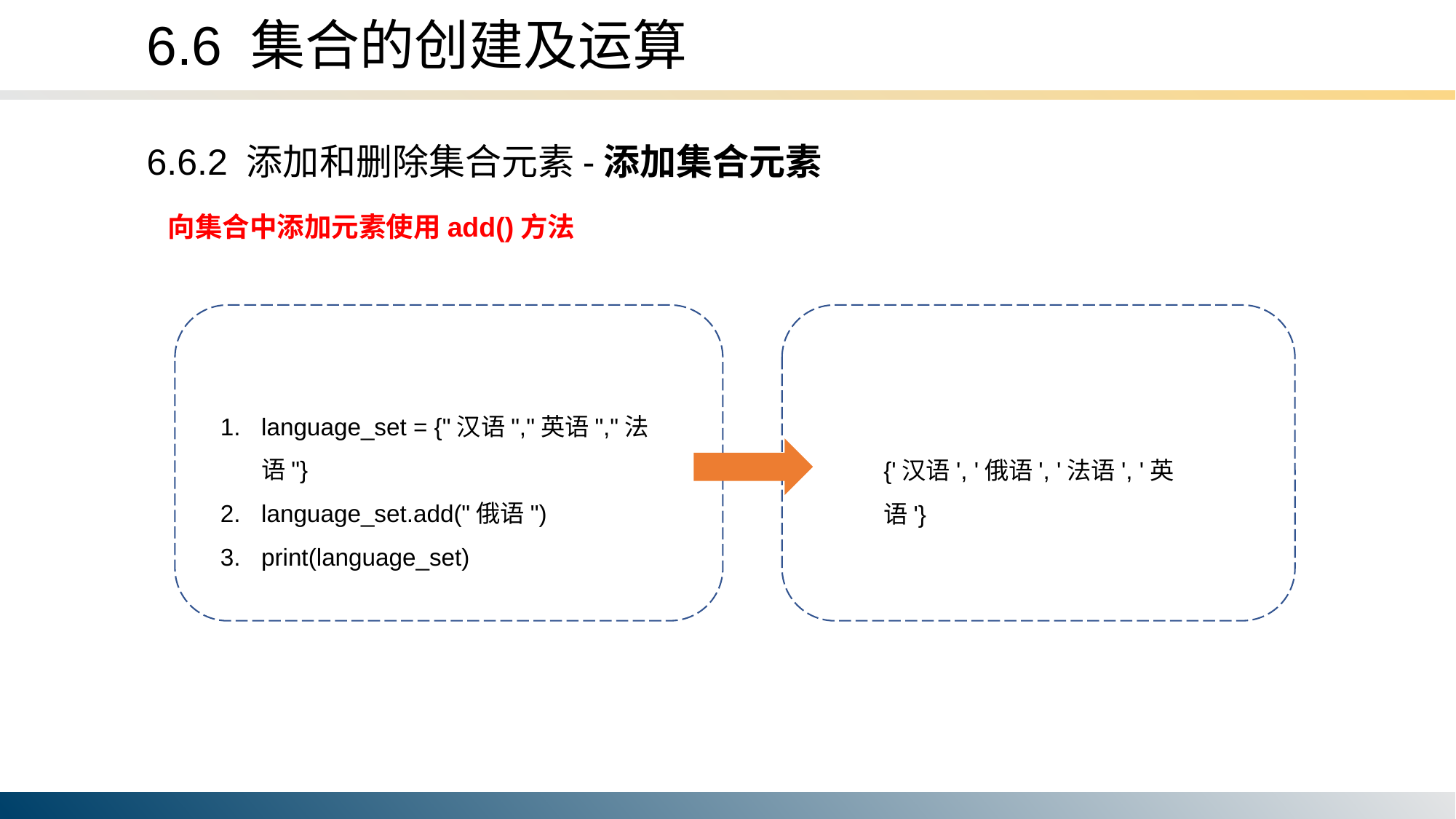

6.6 集合的创建及运算
6.6.2 添加和删除集合元素-添加集合元素
向集合中添加元素使用add()方法

language_set = {"汉语","英语","法语"}
language_set.add("俄语")
print(language_set)
{'汉语', '俄语', '法语', '英语'}